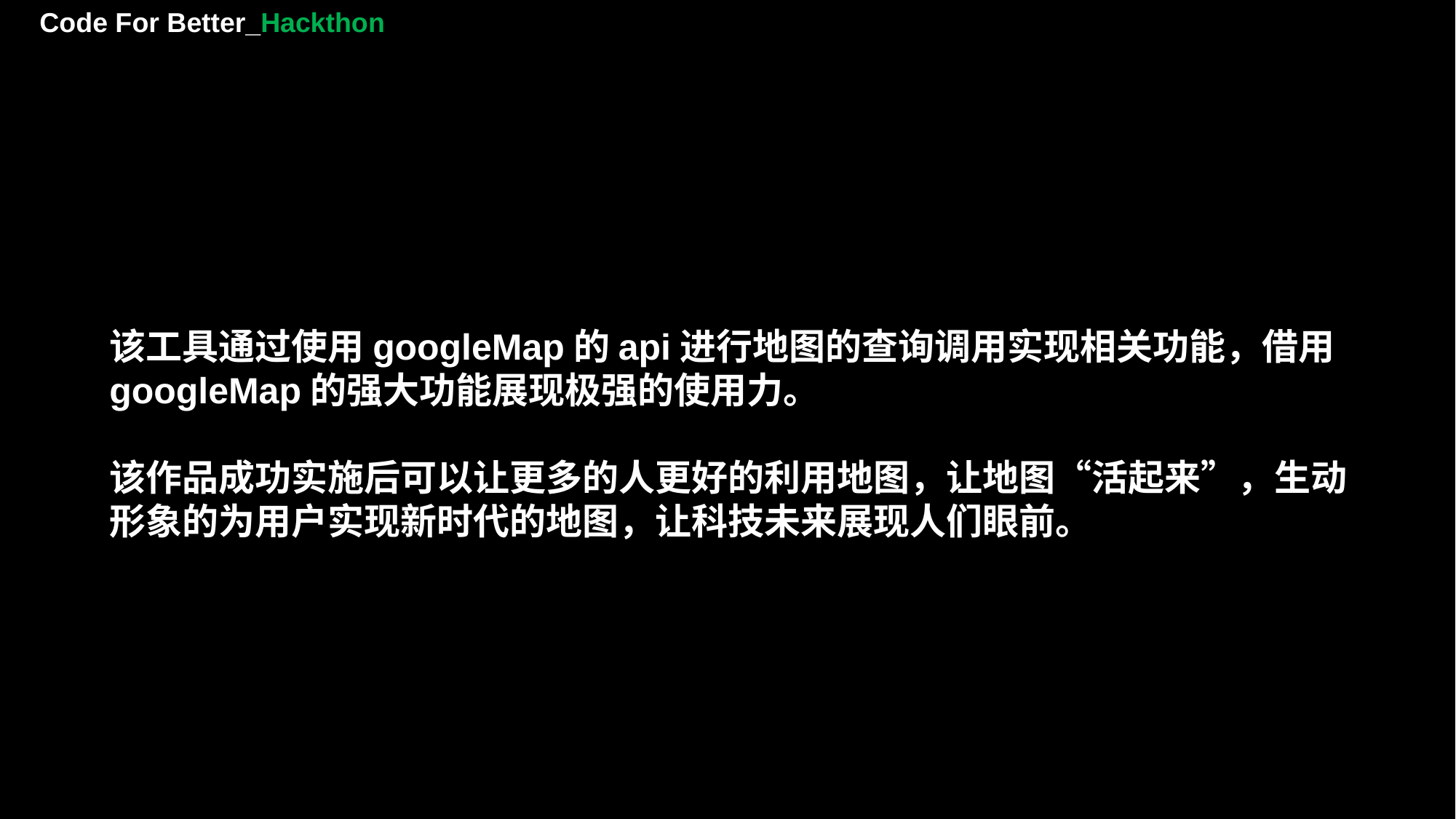

Code For Better_Hackthon
该工具通过使用googleMap的api进行地图的查询调用实现相关功能，借用googleMap的强大功能展现极强的使用力。

该作品成功实施后可以让更多的人更好的利用地图，让地图“活起来”，生动形象的为用户实现新时代的地图，让科技未来展现人们眼前。